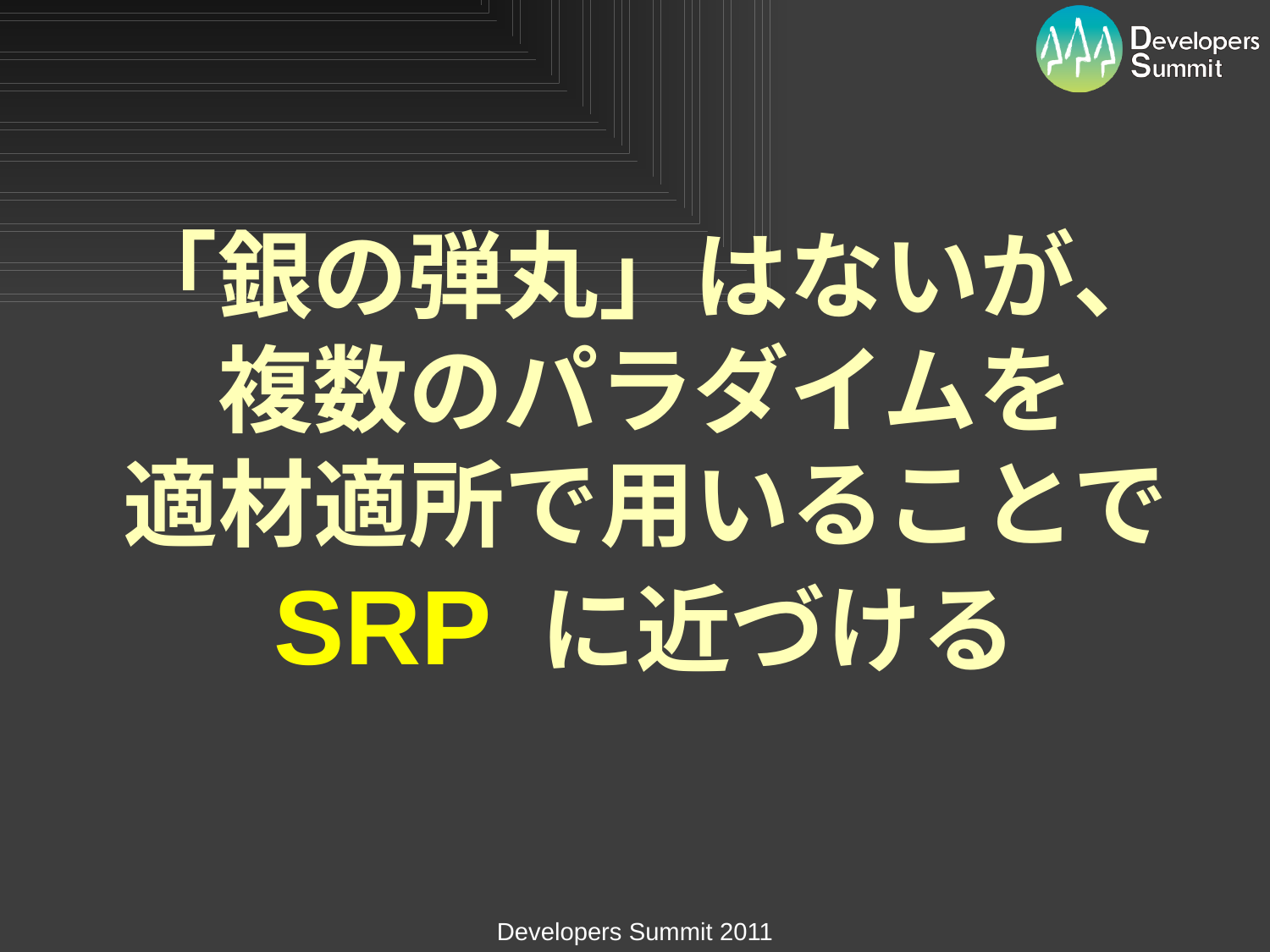

# 「銀の弾丸」はないが、 複数のパラダイムを 適材適所で用いることで SRP に近づける